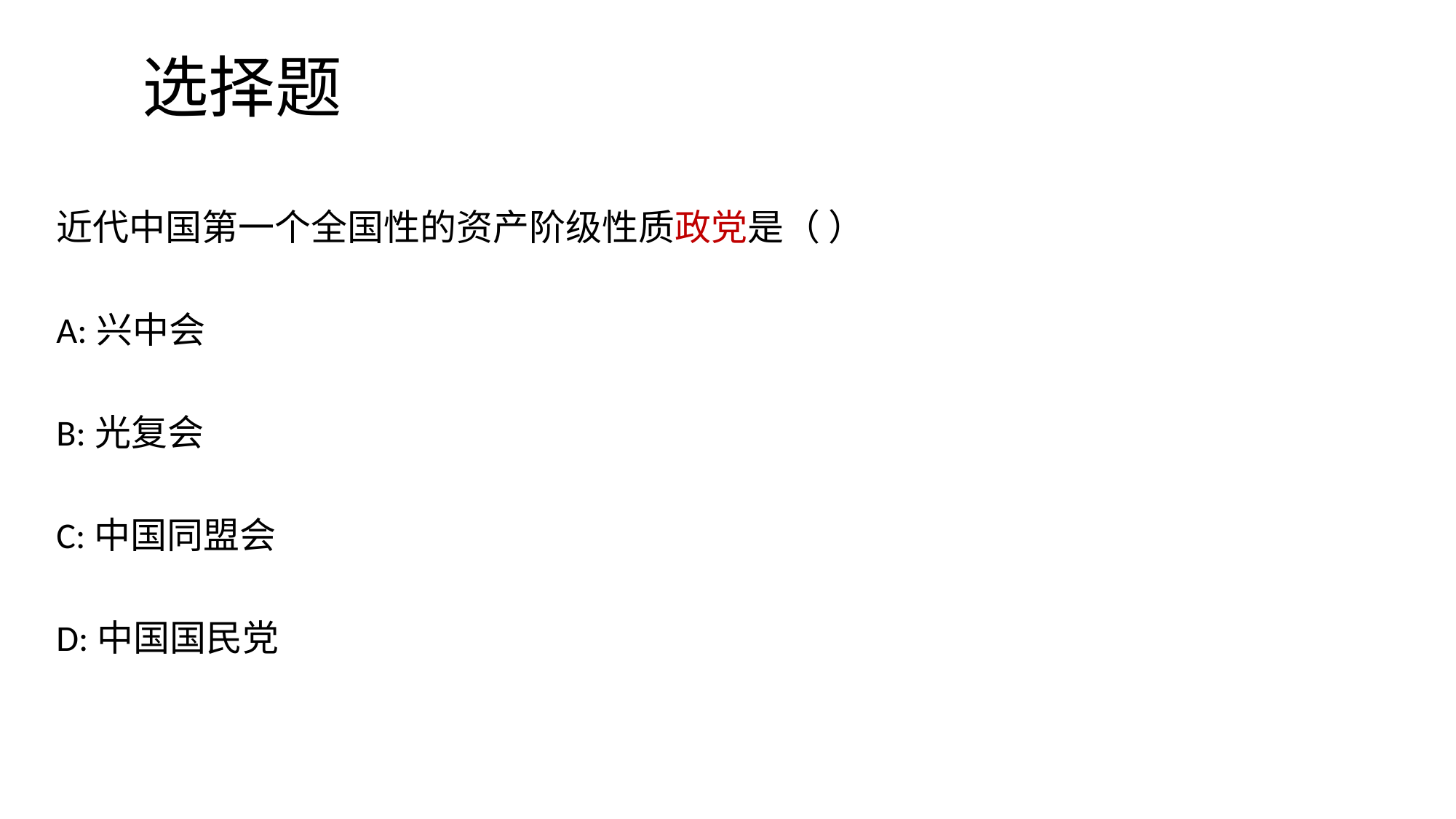

# 选择题
近代中国第一个全国性的资产阶级性质政党是（ ）
A:兴中会
B:光复会
C:中国同盟会
D:中国国民党